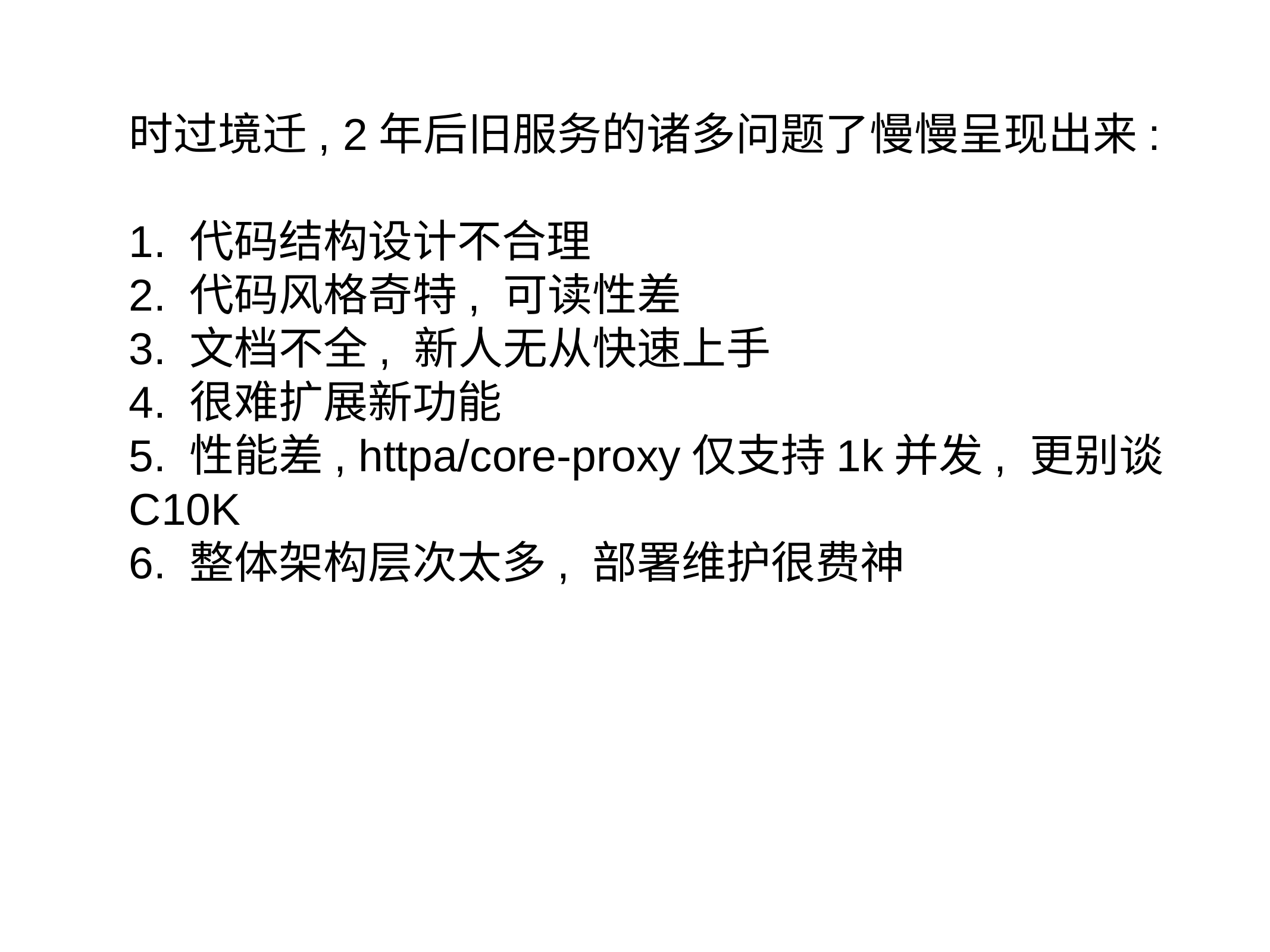

时过境迁, 2年后旧服务的诸多问题了慢慢呈现出来:

1. 代码结构设计不合理
2. 代码风格奇特, 可读性差
3. 文档不全, 新人无从快速上手
4. 很难扩展新功能
5. 性能差, httpa/core-proxy仅支持1k并发, 更别谈C10K
6. 整体架构层次太多, 部署维护很费神